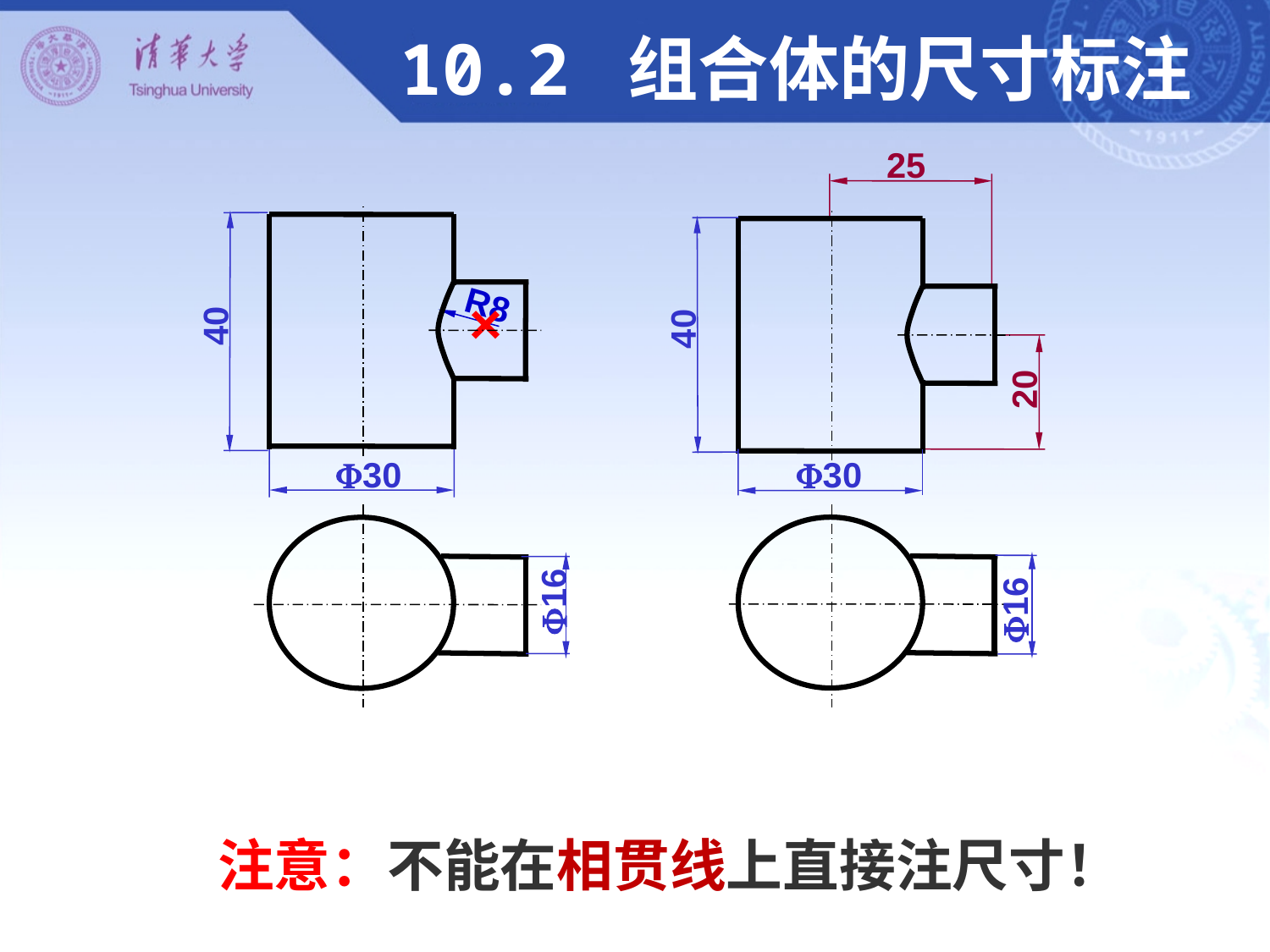

10.2 组合体的尺寸标注
25

40

Φ30

Φ16

40

R8

×

20

Φ30

Φ16

注意：不能在相贯线上直接注尺寸！